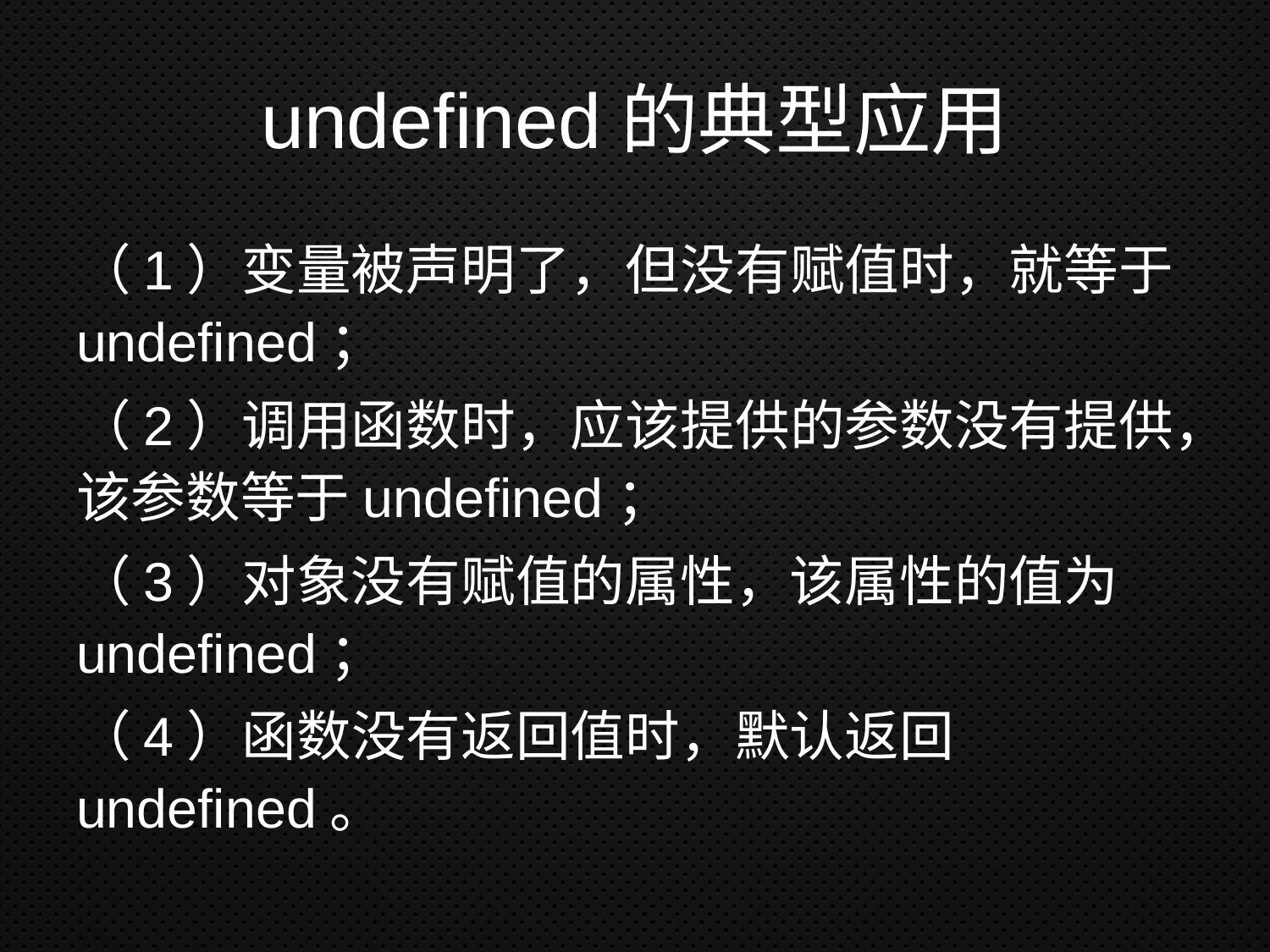

# undefined的典型应用
（1）变量被声明了，但没有赋值时，就等于undefined；
（2）调用函数时，应该提供的参数没有提供，该参数等于undefined；
（3）对象没有赋值的属性，该属性的值为undefined；
（4）函数没有返回值时，默认返回undefined。